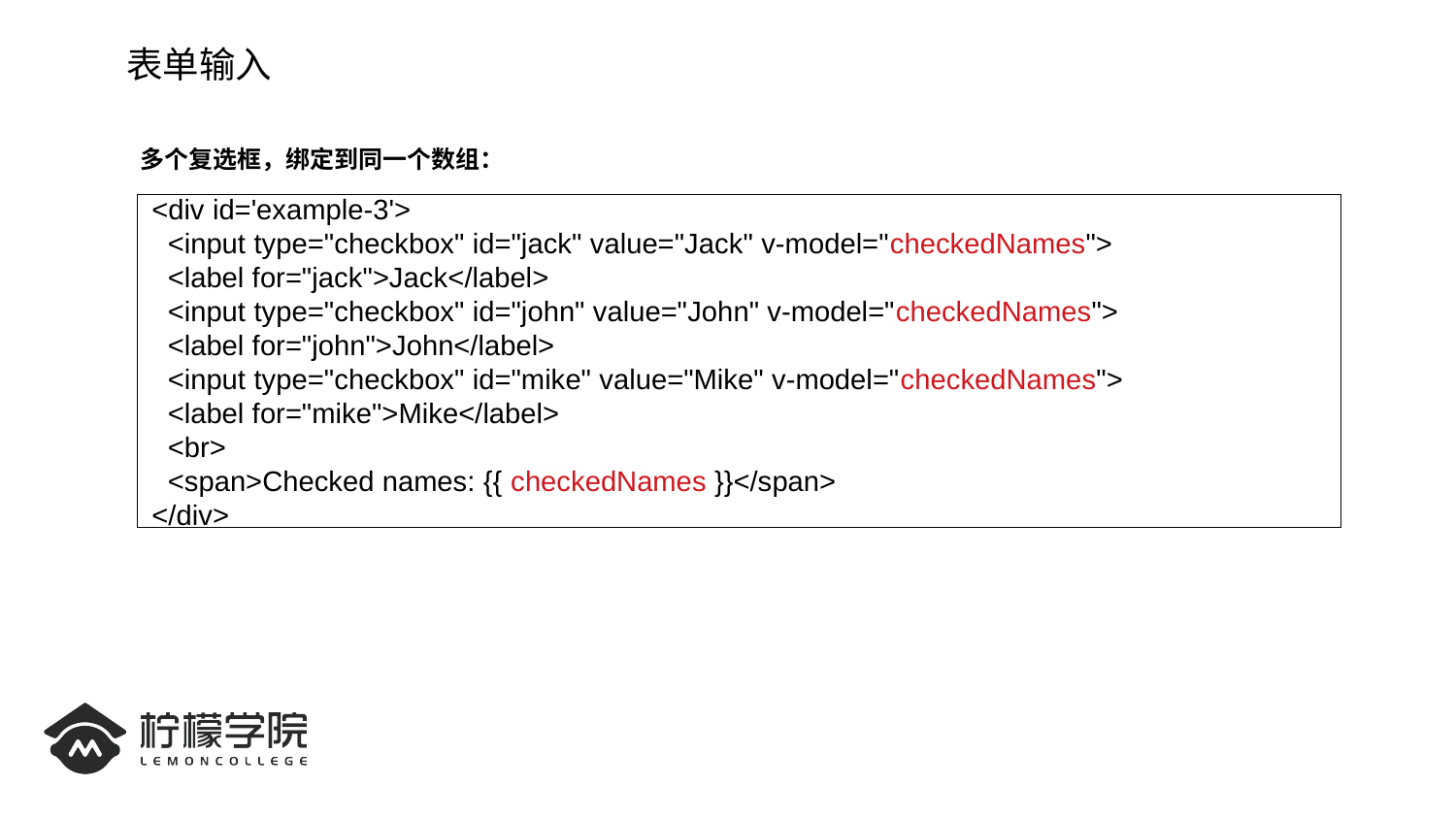

表单输入
多个复选框，绑定到同一个数组：
<div id='example-3'>
  <input type="checkbox" id="jack" value="Jack" v-model="checkedNames">
  <label for="jack">Jack</label>
  <input type="checkbox" id="john" value="John" v-model="checkedNames">
  <label for="john">John</label>
  <input type="checkbox" id="mike" value="Mike" v-model="checkedNames">
  <label for="mike">Mike</label>
  <br>
  <span>Checked names: {{ checkedNames }}</span>
</div>